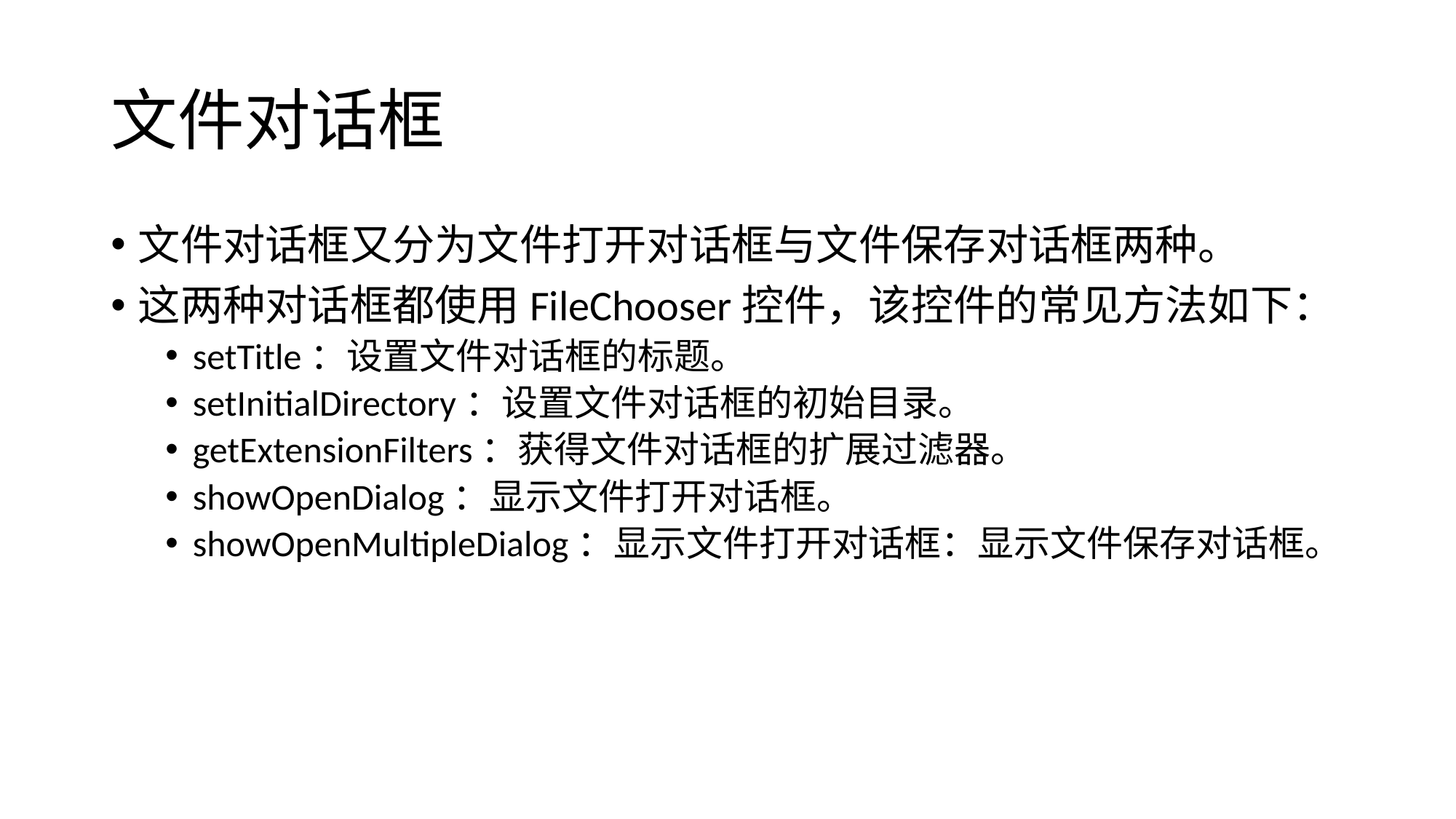

# 文件对话框
文件对话框又分为文件打开对话框与文件保存对话框两种。
这两种对话框都使用FileChooser控件，该控件的常见方法如下：
setTitle：设置文件对话框的标题。
setInitialDirectory：设置文件对话框的初始目录。
getExtensionFilters：获得文件对话框的扩展过滤器。
showOpenDialog：显示文件打开对话框。
showOpenMultipleDialog：显示文件打开对话框：显示文件保存对话框。